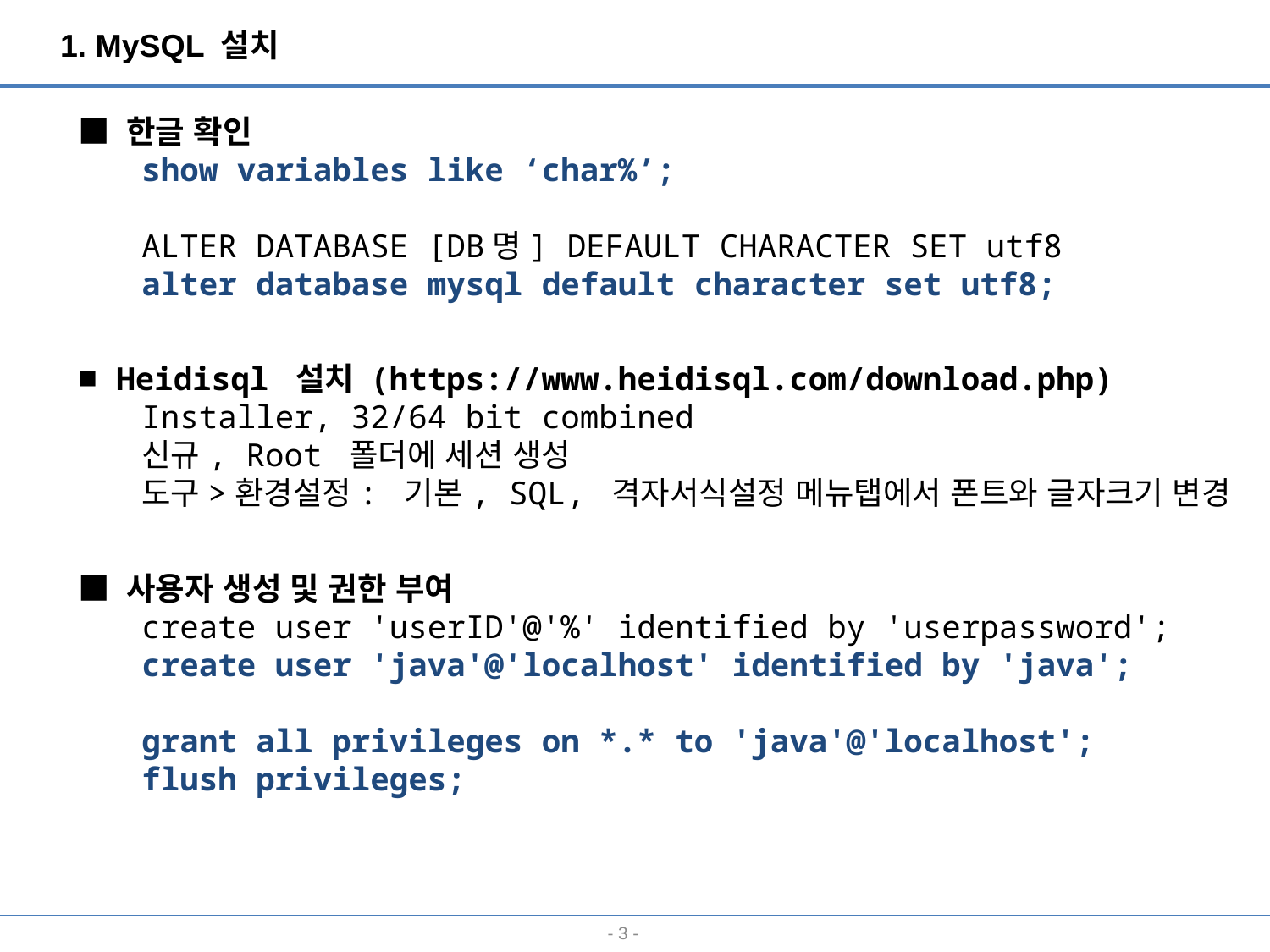

1. MySQL 설치
■ 한글 확인
show variables like ‘char%’;

ALTER DATABASE [DB명] DEFAULT CHARACTER SET utf8
alter database mysql default character set utf8;

■ Heidisql 설치 (https://www.heidisql.com/download.php)
Installer, 32/64 bit combined
신규, Root 폴더에 세션 생성
도구>환경설정: 기본, SQL, 격자서식설정 메뉴탭에서 폰트와 글자크기 변경

■ 사용자 생성 및 권한 부여
create user 'userID'@'%' identified by 'userpassword';
create user 'java'@'localhost' identified by 'java';

grant all privileges on *.* to 'java'@'localhost';
flush privileges;
- 3 -